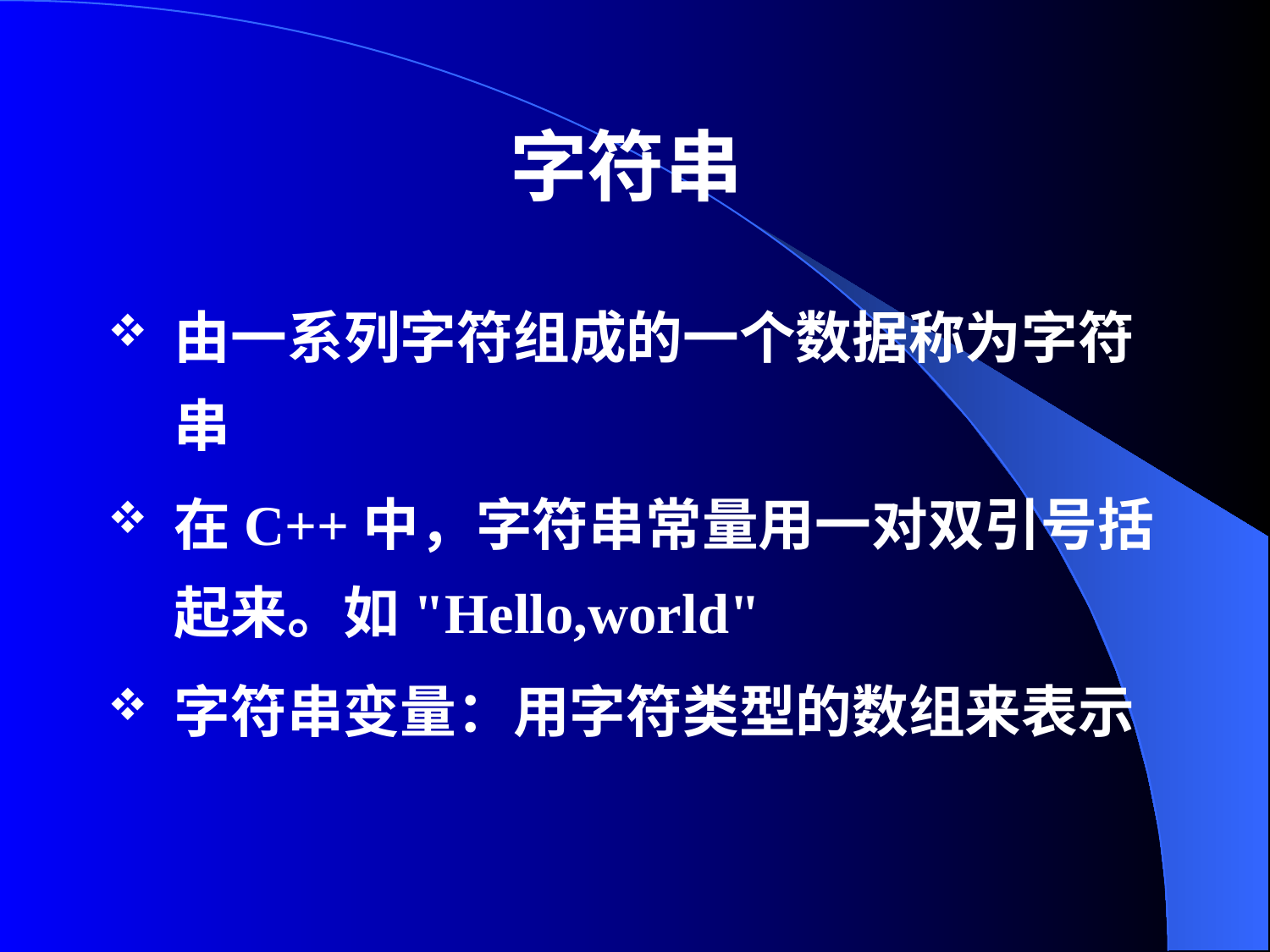

# 字符串
由一系列字符组成的一个数据称为字符串
在C++中，字符串常量用一对双引号括起来。如"Hello,world"
字符串变量：用字符类型的数组来表示